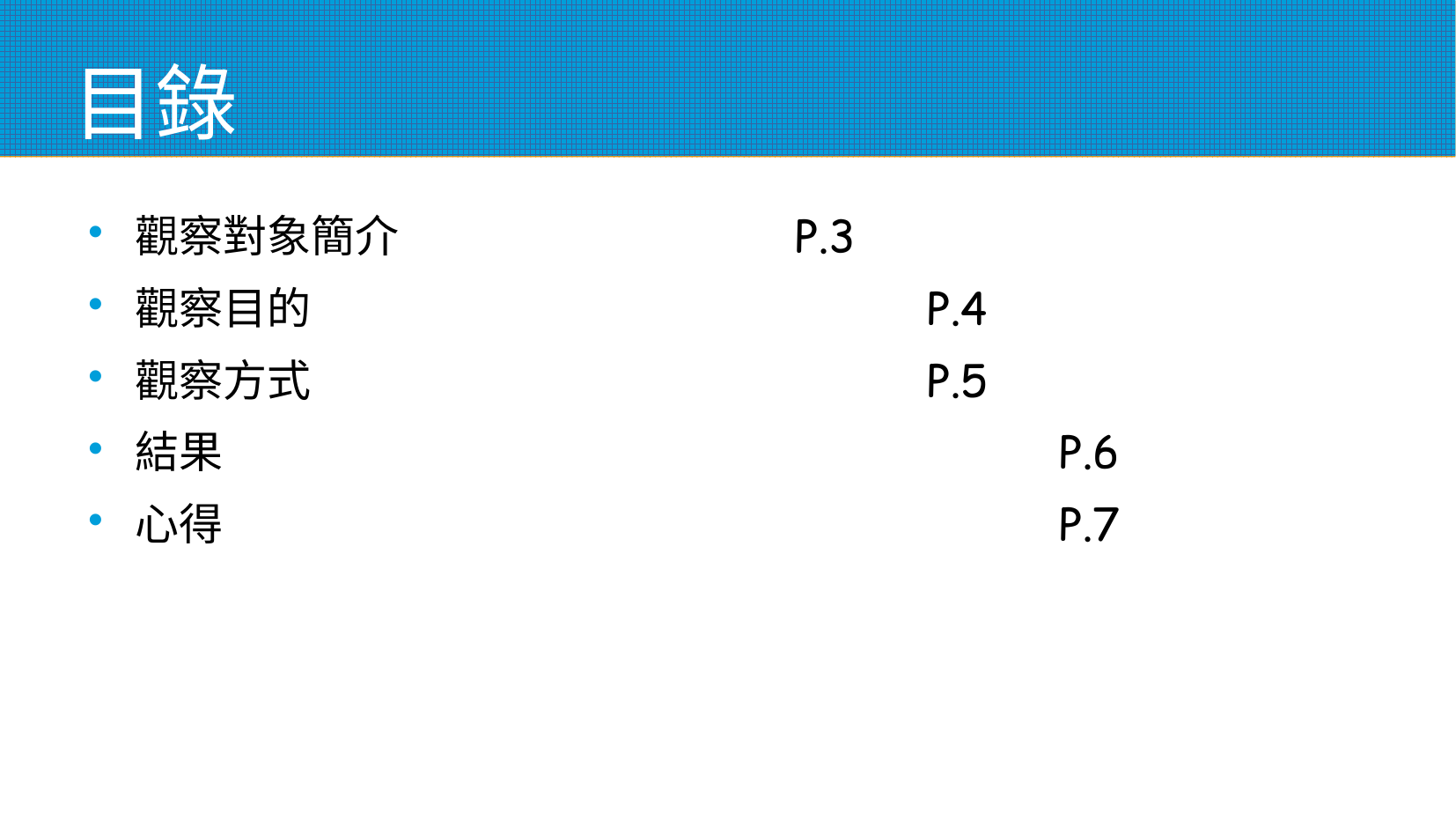

目錄
觀察對象簡介			P.3
觀察目的					P.4
觀察方式					P.5
結果							P.6
心得							P.7